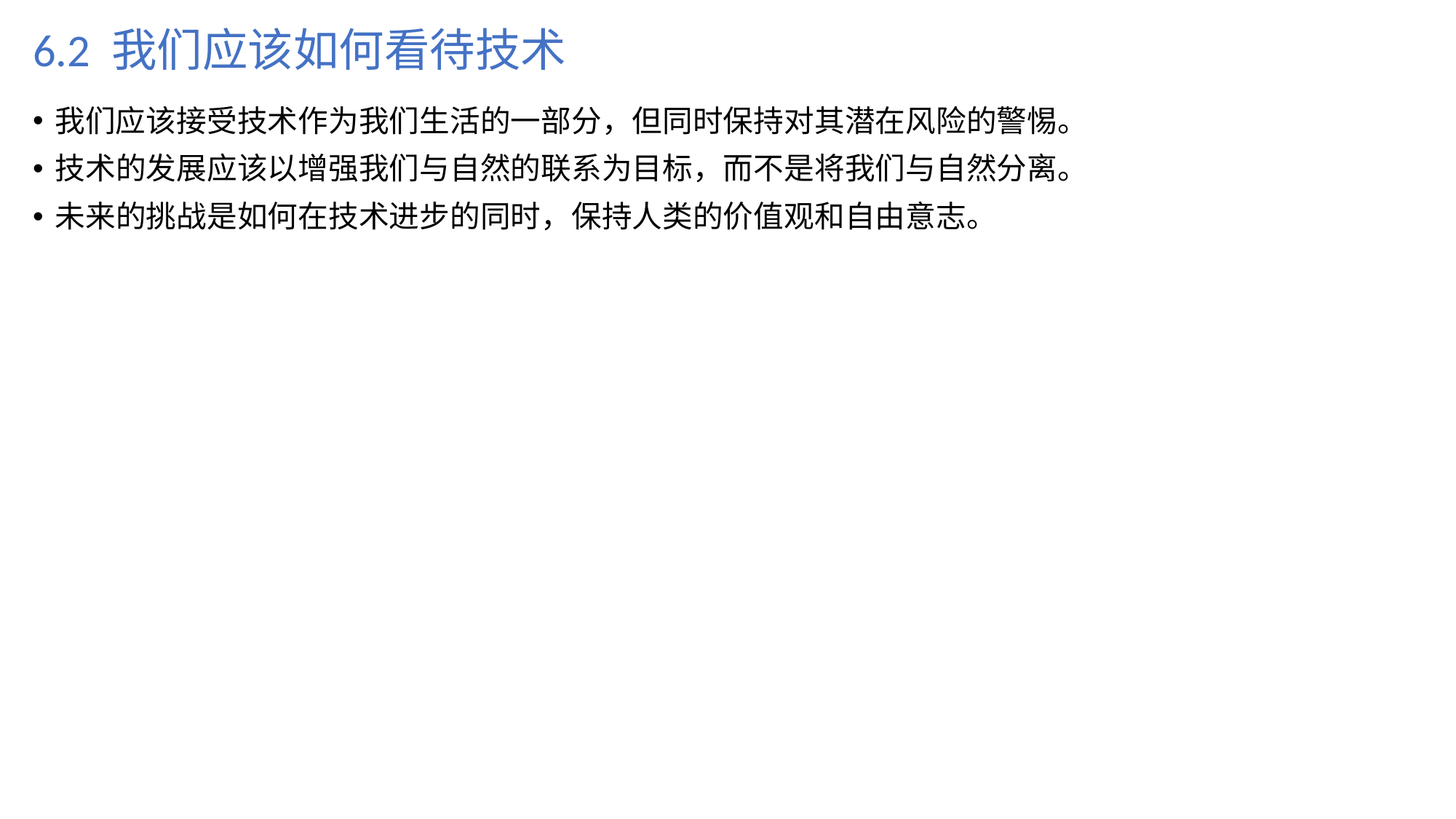

# 6.2 我们应该如何看待技术
我们应该接受技术作为我们生活的一部分，但同时保持对其潜在风险的警惕。
技术的发展应该以增强我们与自然的联系为目标，而不是将我们与自然分离。
未来的挑战是如何在技术进步的同时，保持人类的价值观和自由意志。